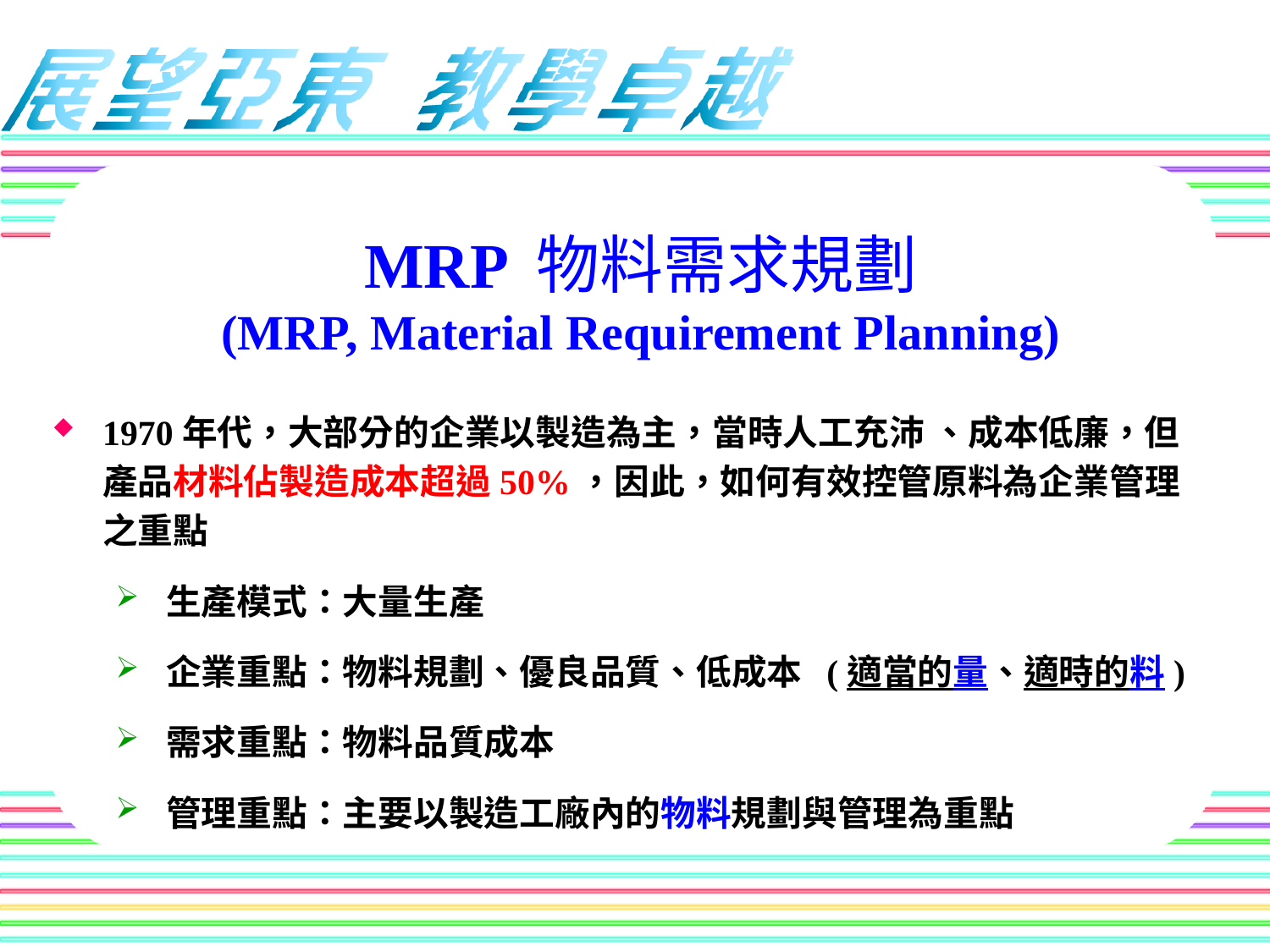

# MRP 物料需求規劃 (MRP, Material Requirement Planning)
1970年代，大部分的企業以製造為主，當時人工充沛 、成本低廉，但產品材料佔製造成本超過50%，因此，如何有效控管原料為企業管理之重點
生產模式：大量生產
企業重點：物料規劃、優良品質、低成本  (適當的量、適時的料)
需求重點：物料品質成本
管理重點：主要以製造工廠內的物料規劃與管理為重點